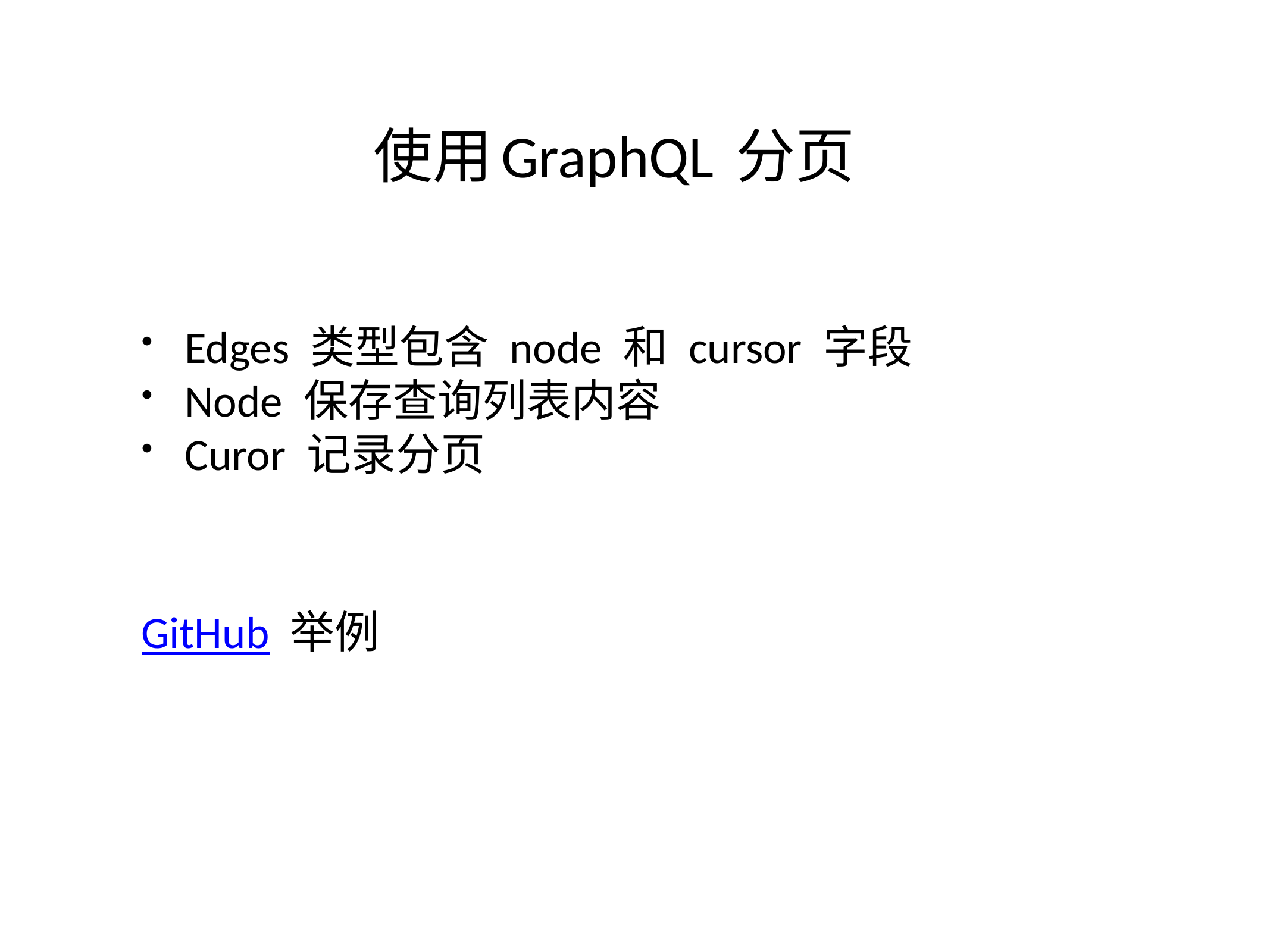

# 使用GraphQL 分页
Edges 类型包含 node 和 cursor 字段
Node 保存查询列表内容
Curor 记录分页

GitHub 举例